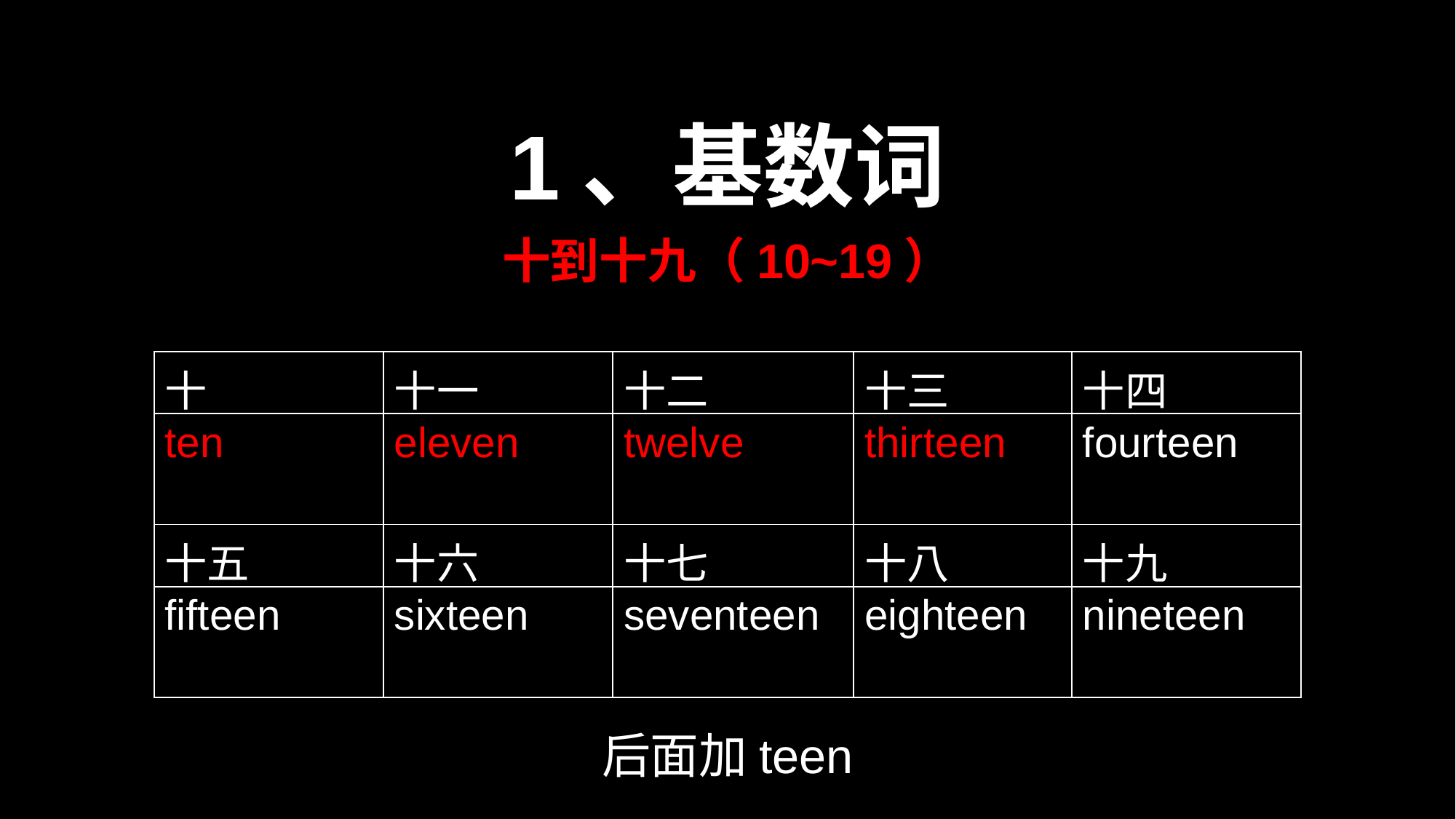

1、基数词
十到十九（10~19）
| 十 | 十一 | 十二 | 十三 | 十四 |
| --- | --- | --- | --- | --- |
| ten | eleven | twelve | thirteen | fourteen |
| 十五 | 十六 | 十七 | 十八 | 十九 |
| fifteen | sixteen | seventeen | eighteen | nineteen |
后面加teen